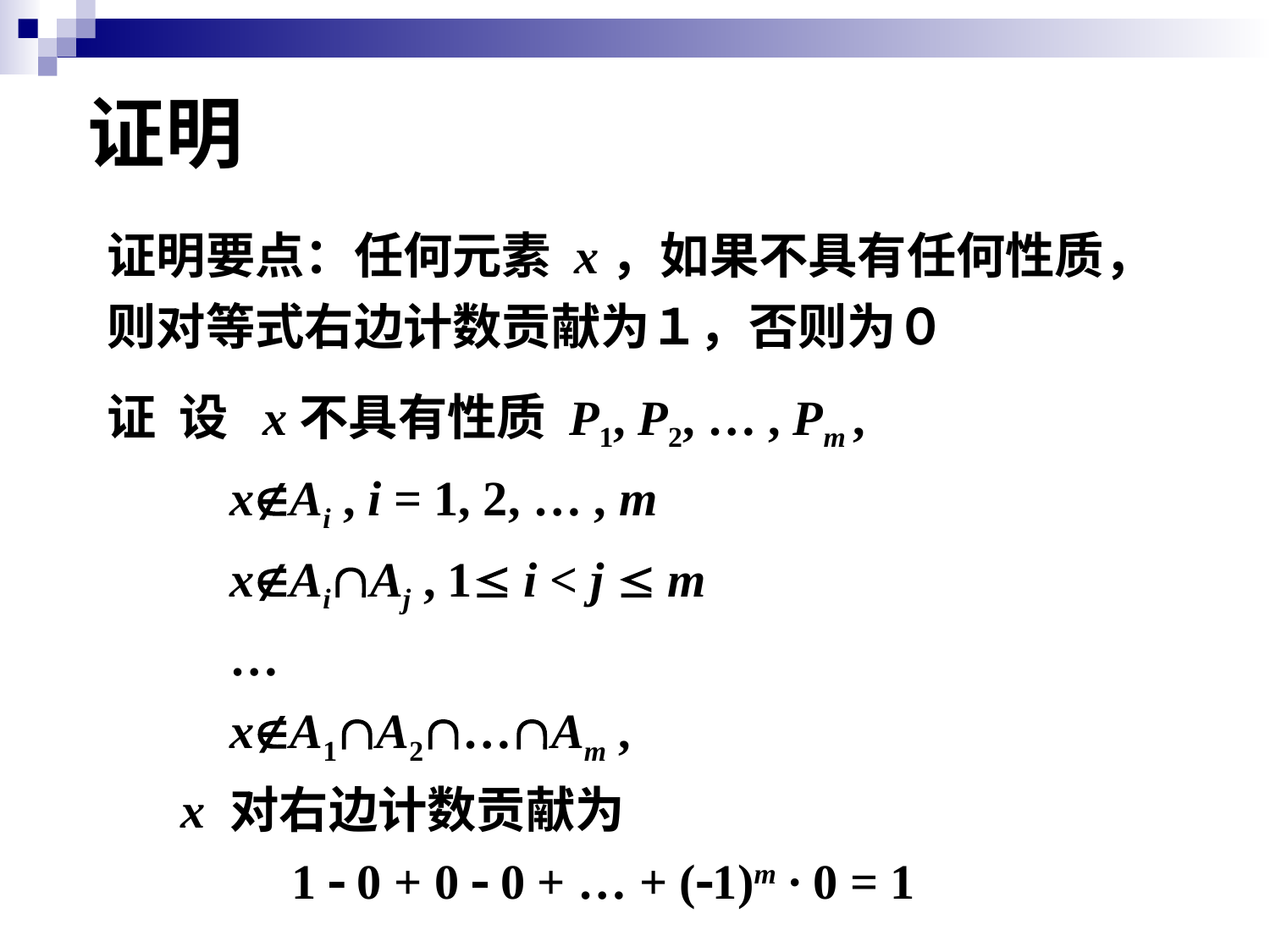

# 证明
证明要点：任何元素 x，如果不具有任何性质，则对等式右边计数贡献为１，否则为０
证  设  x不具有性质 P1, P2, … , Pm ,
          x∉Ai , i = 1, 2, … , m
          x∉Ai∩Aj , 1≤ i < j ≤ m
          …
          x∉A1∩A2∩…∩Am ,
      x 对右边计数贡献为
               1 − 0 + 0 − 0 + … + (−1)m · 0 = 1
37